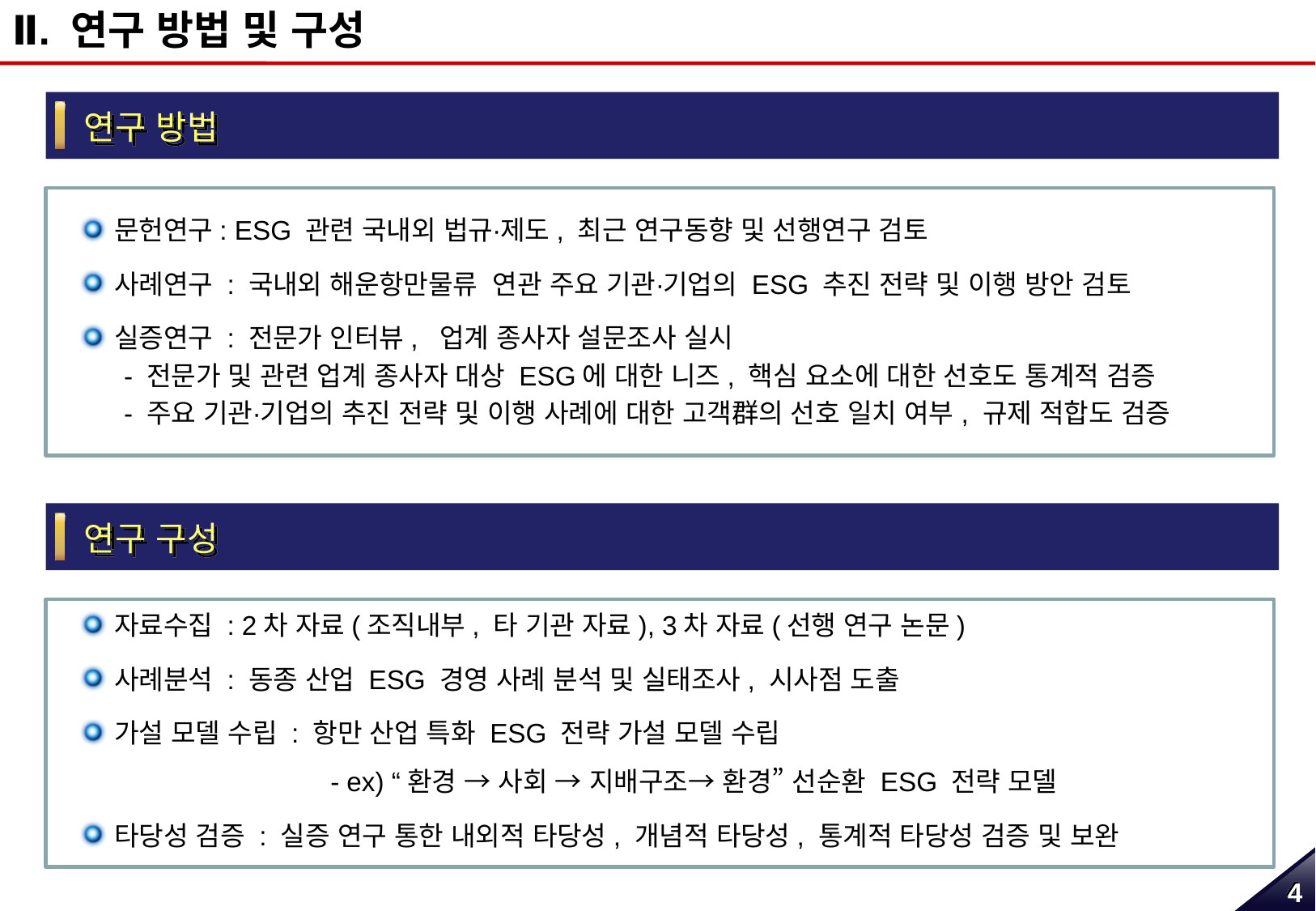

Ⅱ. 연구 방법 및 구성

연구 방법

문헌연구: ESG 관련 국내외 법규∙제도, 최근 연구동향 및 선행연구 검토
사례연구 : 국내외 해운항만물류  연관 주요 기관∙기업의 ESG 추진 전략 및 이행 방안 검토
실증연구 : 전문가 인터뷰,  업계 종사자 설문조사 실시
      - 전문가 및 관련 업계 종사자 대상 ESG에 대한 니즈, 핵심 요소에 대한 선호도 통계적 검증
      - 주요 기관∙기업의 추진 전략 및 이행 사례에 대한 고객群의 선호 일치 여부, 규제 적합도 검증

연구 구성

자료수집 : 2차 자료(조직내부, 타 기관 자료), 3차 자료(선행 연구 논문)
사례분석 : 동종 산업 ESG 경영 사례 분석 및 실태조사, 시사점 도출
가설 모델 수립 : 항만 산업 특화 ESG 전략 가설 모델 수립                                                                                             - ex) “환경 → 사회 → 지배구조→ 환경” 선순환 ESG 전략 모델
타당성 검증 : 실증 연구 통한 내외적 타당성, 개념적 타당성, 통계적 타당성 검증 및 보완

4